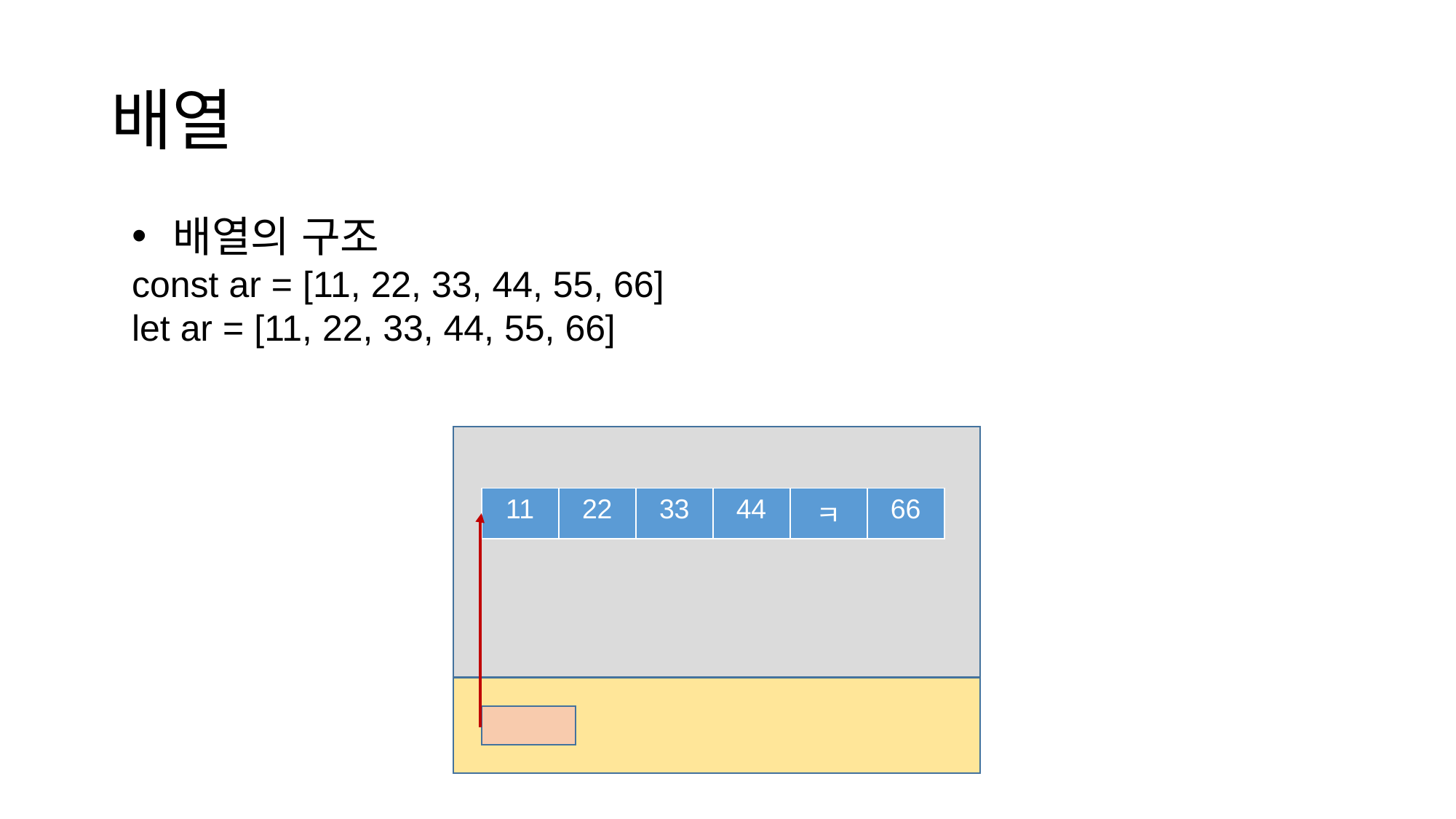

# 배열
배열의 구조
const ar = [11, 22, 33, 44, 55, 66]
let ar = [11, 22, 33, 44, 55, 66]

| 11 | 22 | 33 | 44 | ㅋ | 66 |
| --- | --- | --- | --- | --- | --- |